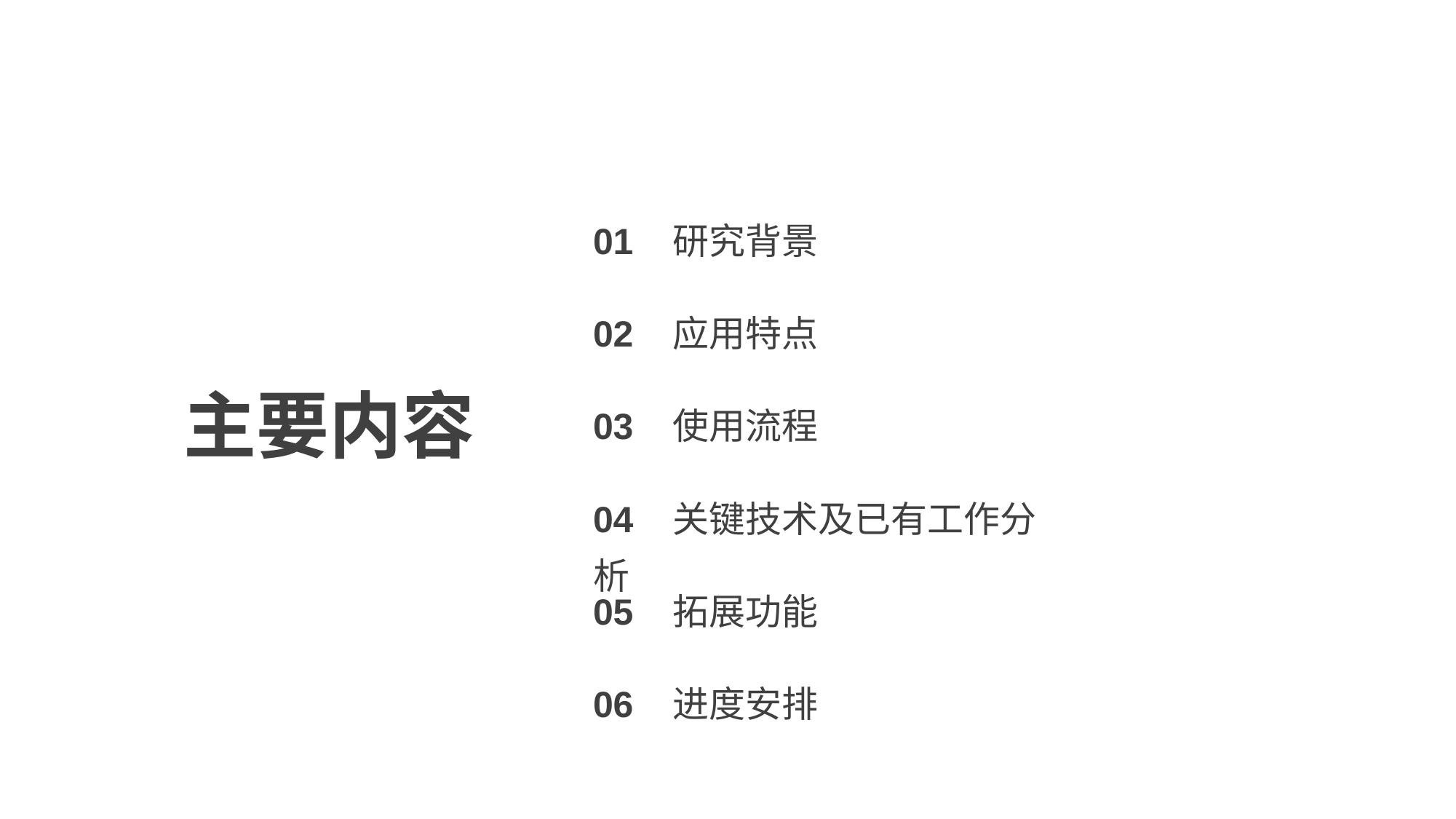

01   研究背景
02   应用特点
03   使用流程

04   关键技术及已有工作分析

05   拓展功能
主要内容
06   进度安排